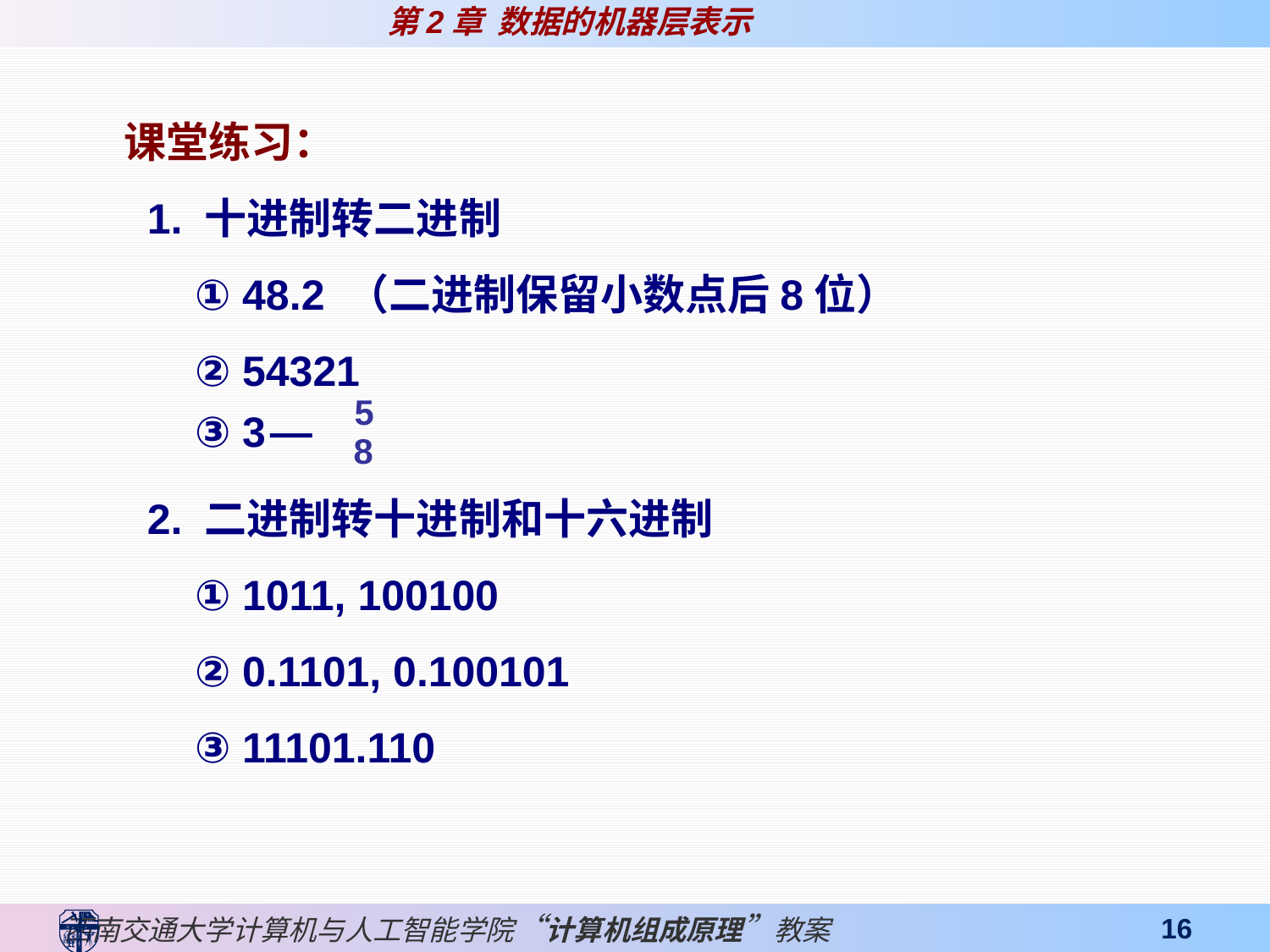

课堂练习：
  1. 十进制转二进制
      ① 48.2 （二进制保留小数点后8位）
      ② 54321
      ③ 3 —
  2. 二进制转十进制和十六进制
      ① 1011, 100100
      ② 0.1101, 0.100101
      ③ 11101.110
5
8